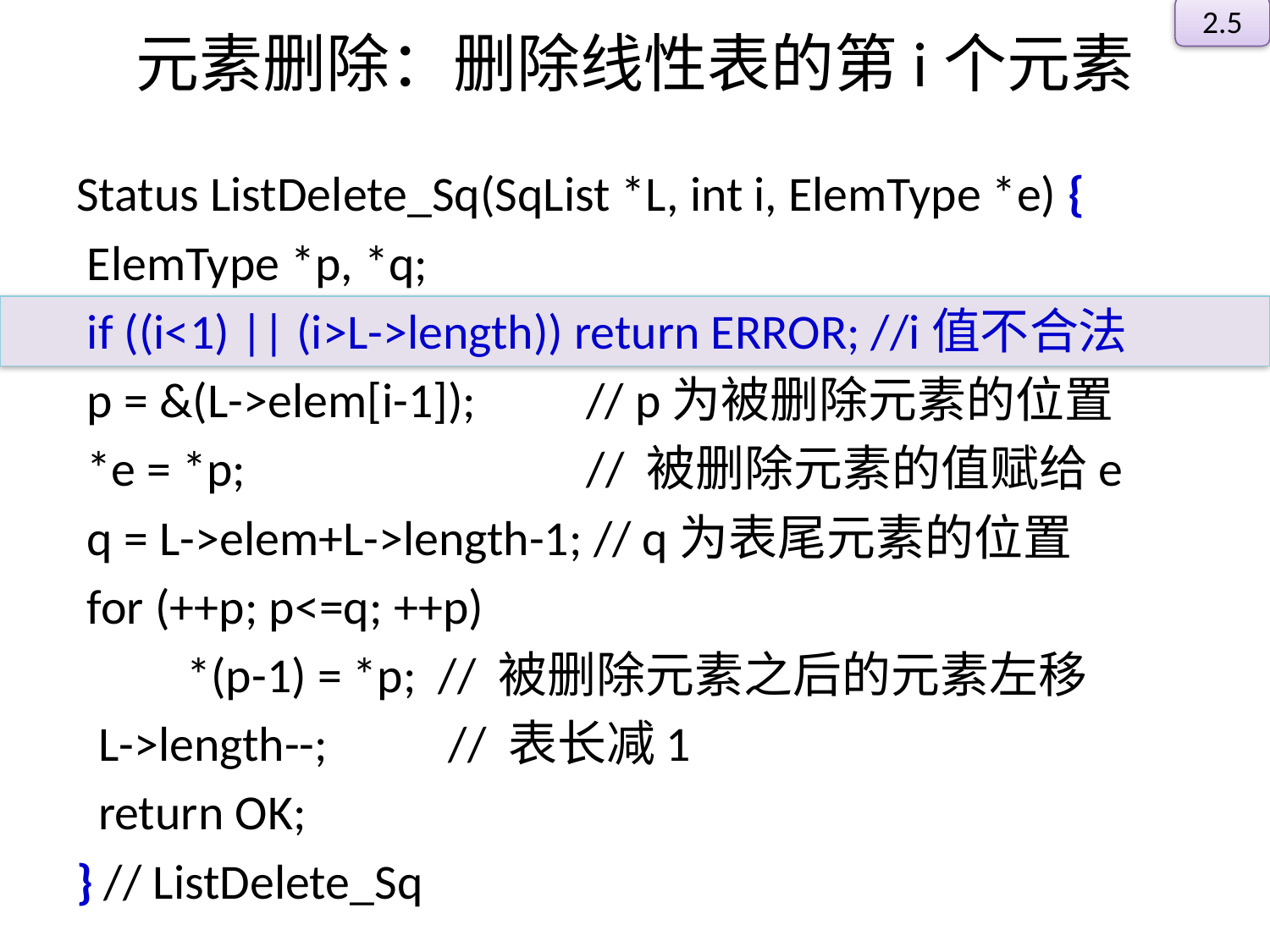

2.5
# 元素删除：删除线性表的第i个元素
Status ListDelete_Sq(SqList *L, int i, ElemType *e) {
 ElemType *p, *q;
 if ((i<1) || (i>L->length)) return ERROR; //i值不合法
 p = &(L->elem[i-1]);          // p为被删除元素的位置
 *e = *p;                               // 被删除元素的值赋给e
 q = L->elem+L->length-1; // q为表尾元素的位置
 for (++p; p<=q; ++p)
	*(p-1) = *p;  // 被删除元素之后的元素左移
  L->length--;           // 表长减1
  return OK;
} // ListDelete_Sq